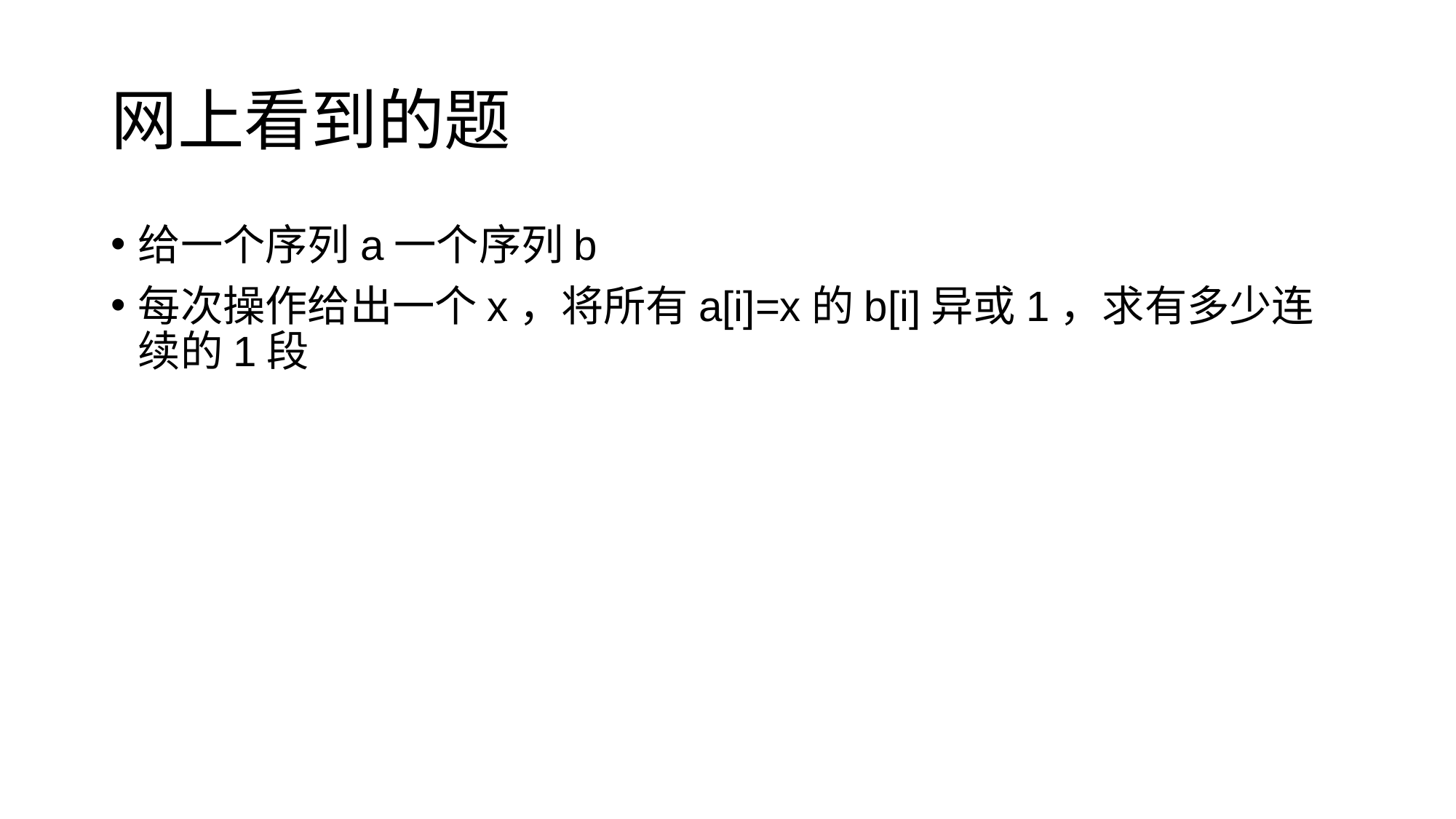

# 网上看到的题
给一个序列a一个序列b
每次操作给出一个x，将所有a[i]=x的b[i]异或1，求有多少连续的1段